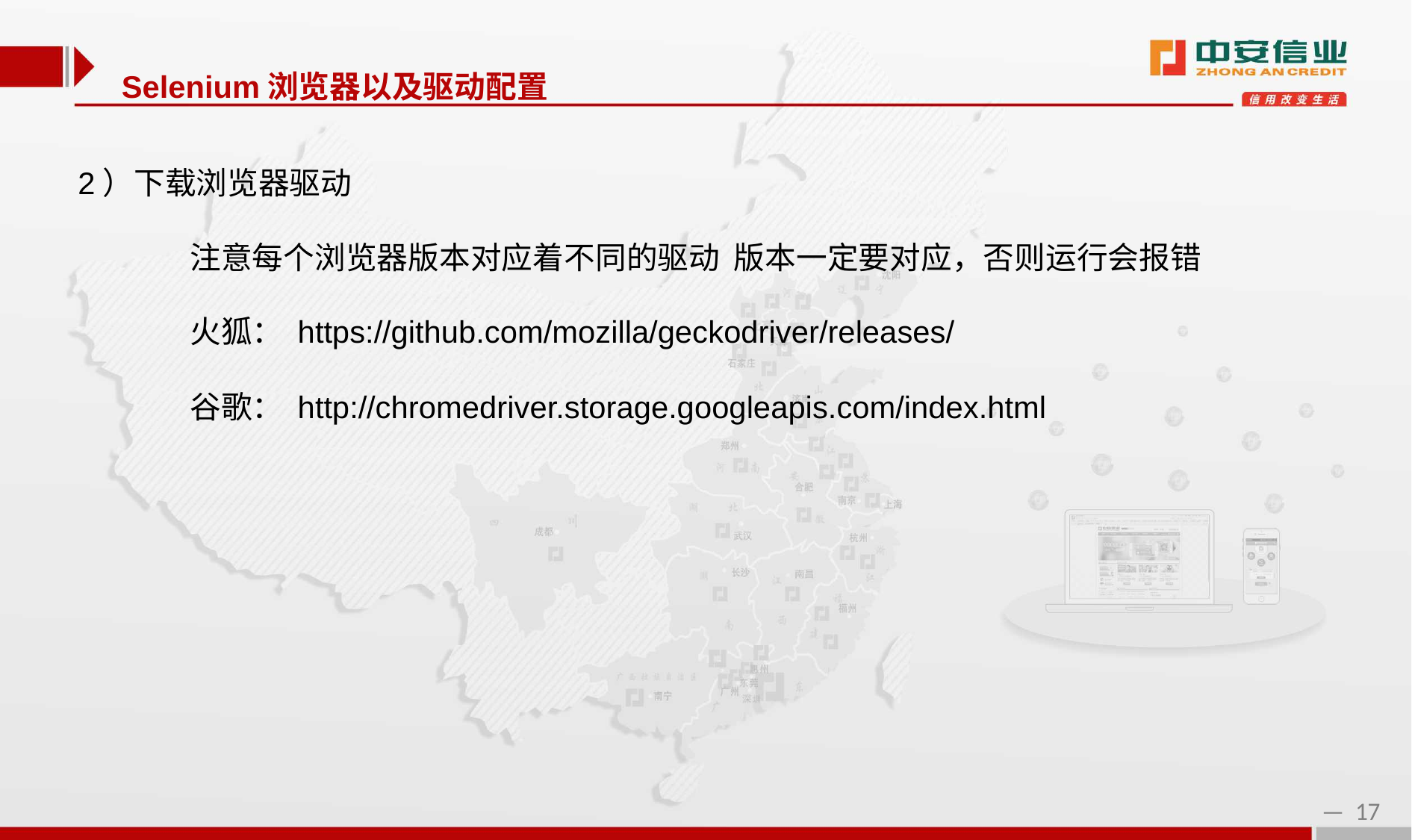

Selenium浏览器以及驱动配置
2）下载浏览器驱动

	注意每个浏览器版本对应着不同的驱动  版本一定要对应，否则运行会报错

	火狐： https://github.com/mozilla/geckodriver/releases/

	谷歌： http://chromedriver.storage.googleapis.com/index.html

—  17 —